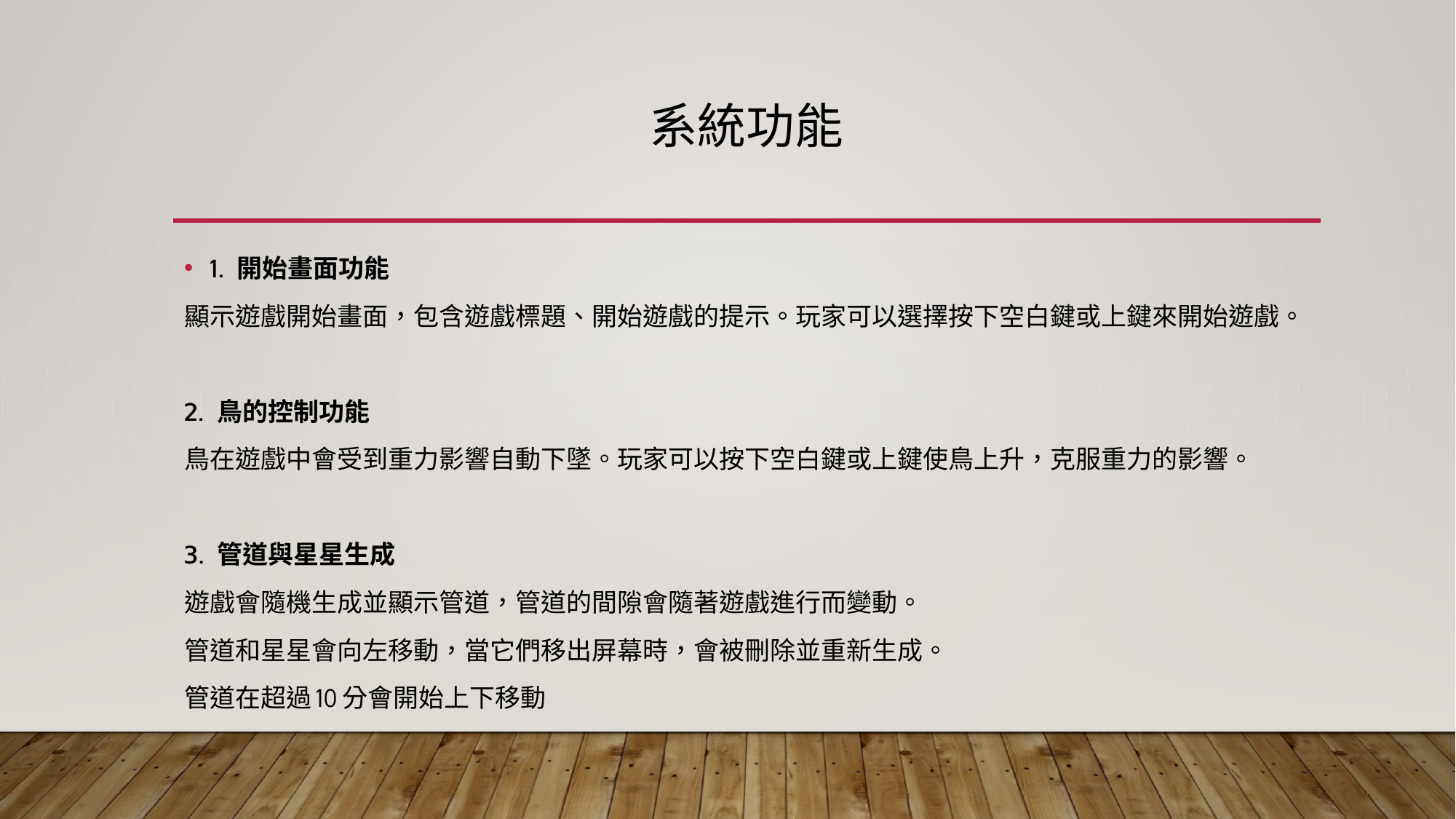

# 系統功能
1. 開始畫面功能
顯示遊戲開始畫面，包含遊戲標題、開始遊戲的提示。玩家可以選擇按下空白鍵或上鍵來開始遊戲。

2. 鳥的控制功能
鳥在遊戲中會受到重力影響自動下墜。玩家可以按下空白鍵或上鍵使鳥上升，克服重力的影響。

3. 管道與星星生成
遊戲會隨機生成並顯示管道，管道的間隙會隨著遊戲進行而變動。
管道和星星會向左移動，當它們移出屏幕時，會被刪除並重新生成。
管道在超過10分會開始上下移動